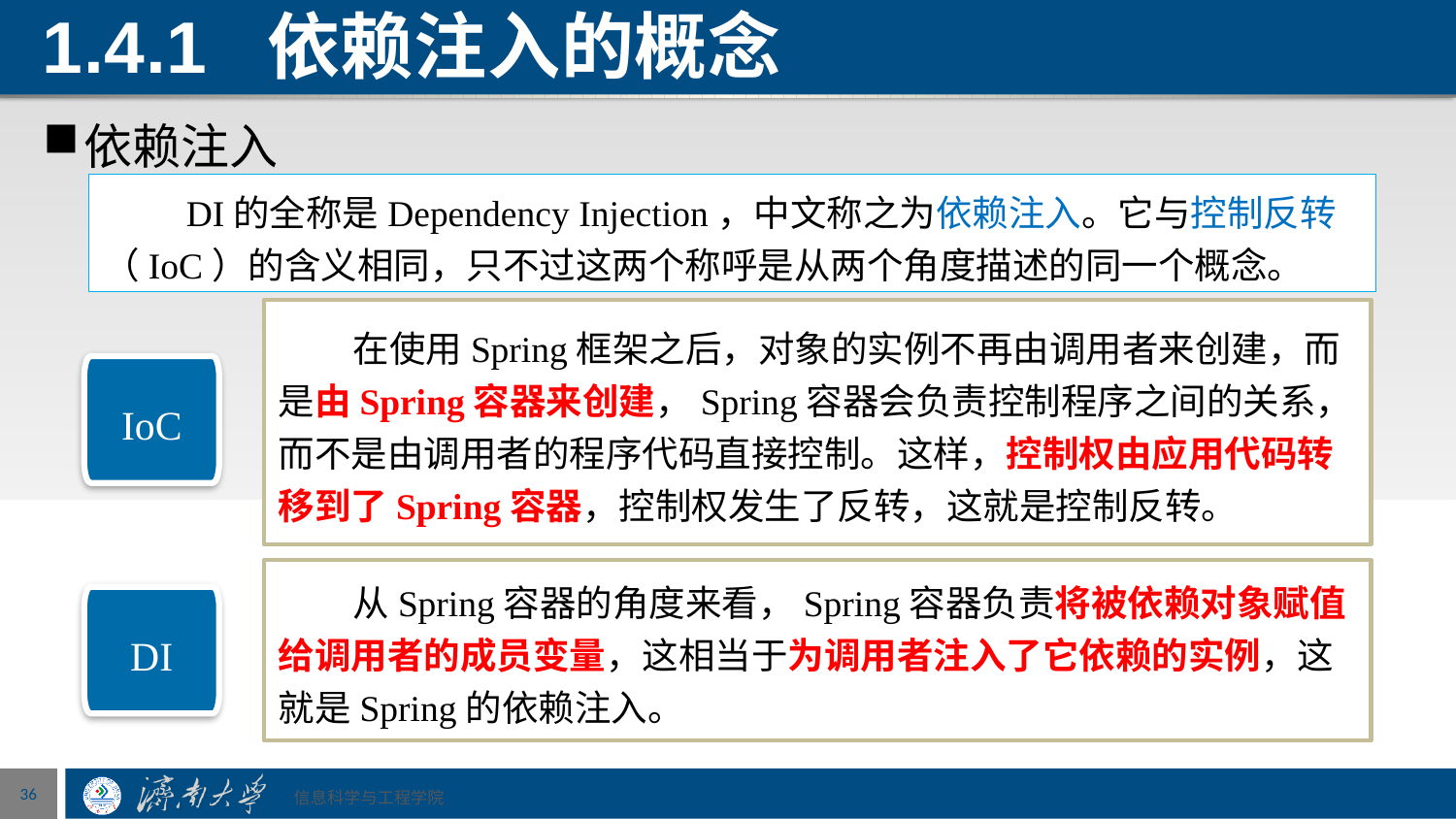

# 1.4.1  依赖注入的概念
依赖注入
         DI的全称是Dependency Injection，中文称之为依赖注入。它与控制反转（IoC）的含义相同，只不过这两个称呼是从两个角度描述的同一个概念。

        在使用Spring框架之后，对象的实例不再由调用者来创建，而是由Spring容器来创建，Spring容器会负责控制程序之间的关系，而不是由调用者的程序代码直接控制。这样，控制权由应用代码转移到了Spring容器，控制权发生了反转，这就是控制反转。
IoC
        从Spring容器的角度来看，Spring容器负责将被依赖对象赋值给调用者的成员变量，这相当于为调用者注入了它依赖的实例，这就是Spring的依赖注入。
DI